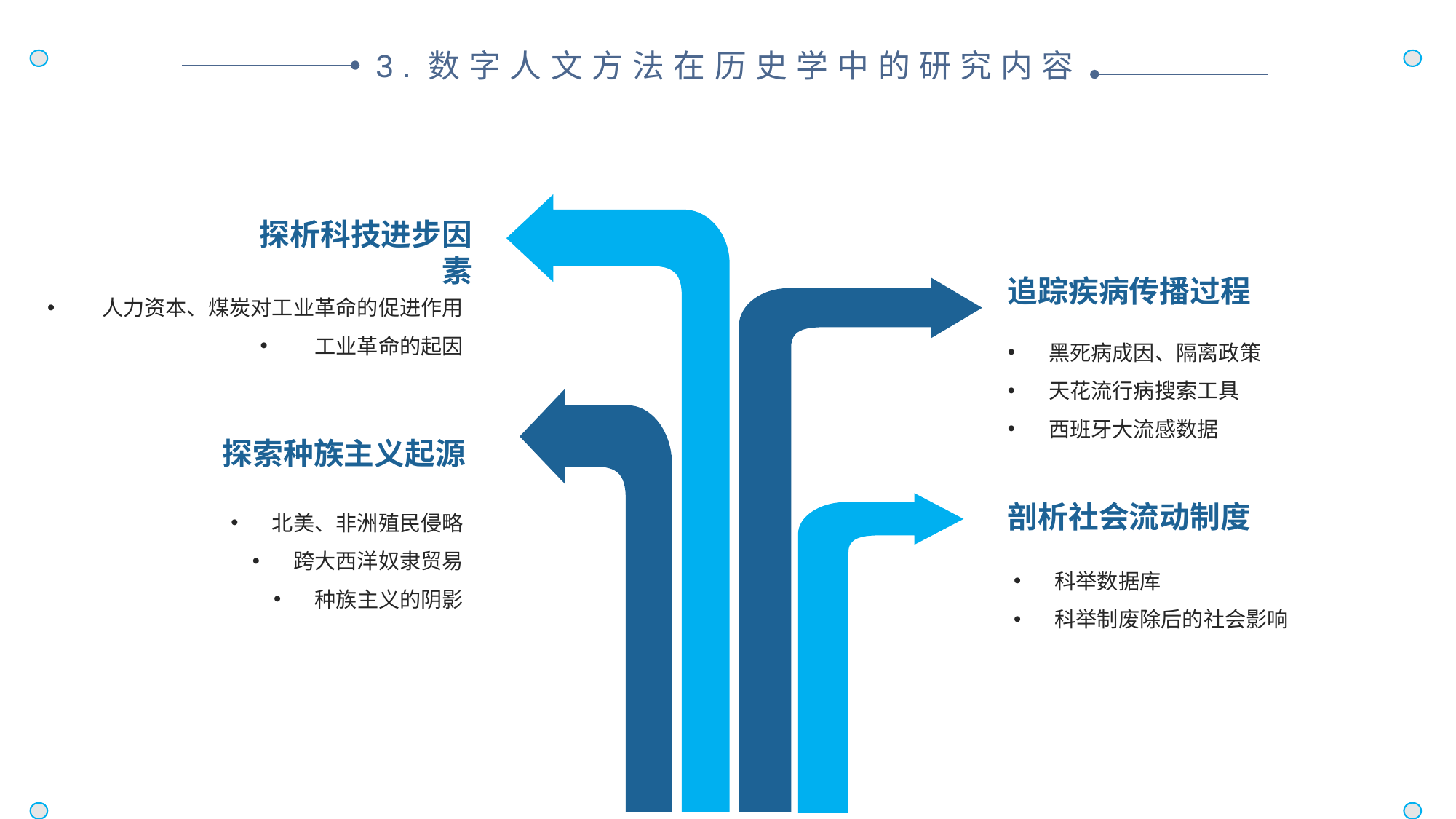

3.数字人文方法在历史学中的研究内容

探析科技进步因素
追踪疾病传播过程
人力资本、煤炭对工业革命的促进作用
工业革命的起因

黑死病成因、隔离政策
天花流行病搜索工具
西班牙大流感数据

探索种族主义起源

北美、非洲殖民侵略
跨大西洋奴隶贸易
种族主义的阴影
剖析社会流动制度
科举数据库
科举制废除后的社会影响